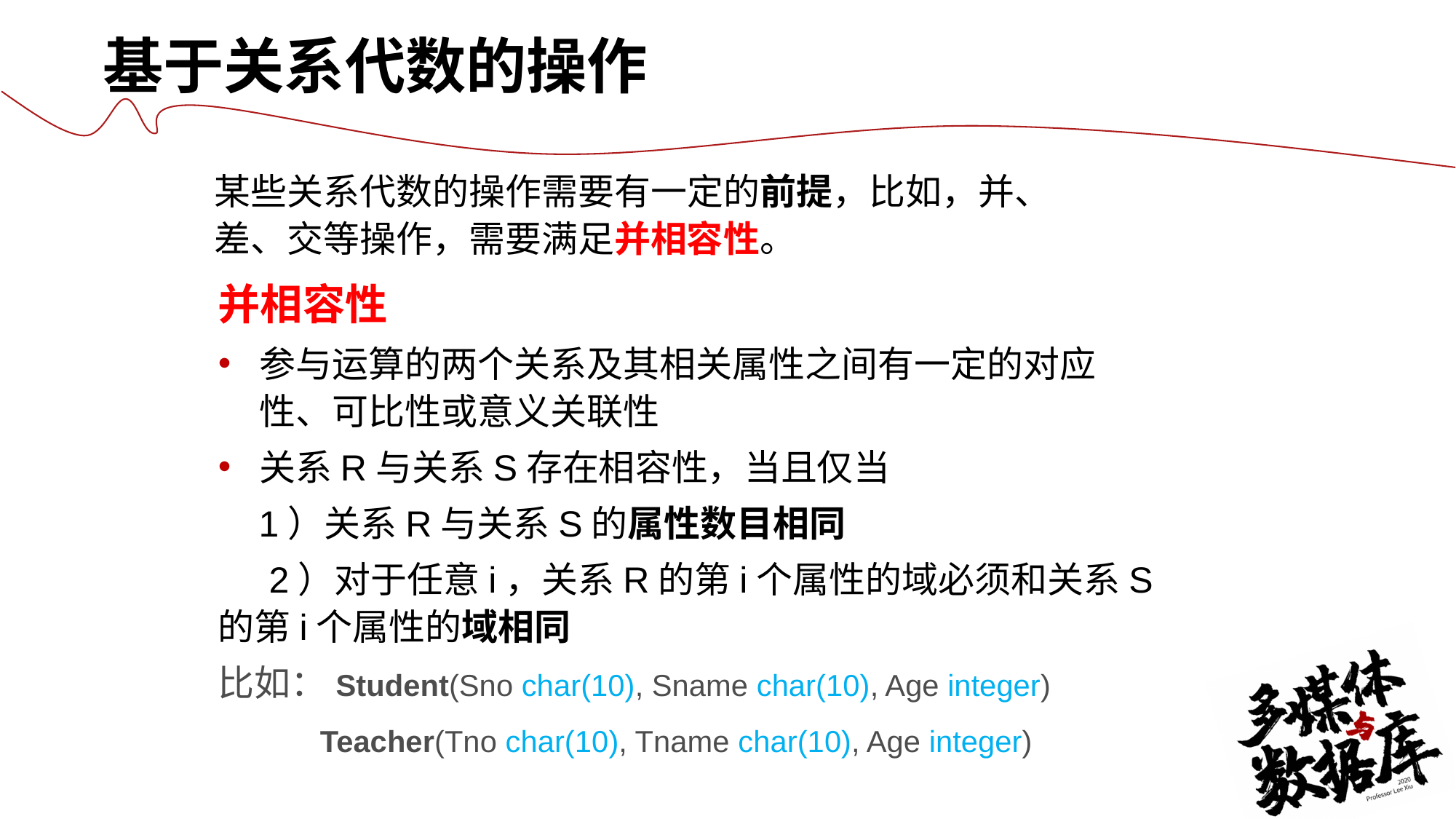

基于关系代数的操作
某些关系代数的操作需要有一定的前提，比如，并、差、交等操作，需要满足并相容性。
并相容性
参与运算的两个关系及其相关属性之间有一定的对应性、可比性或意义关联性
关系R与关系S存在相容性，当且仅当
    1）关系R与关系S的属性数目相同
     2）对于任意i，关系R的第i个属性的域必须和关系S的第i个属性的域相同
比如：Student(Sno char(10), Sname char(10), Age integer)
          Teacher(Tno char(10), Tname char(10), Age integer)